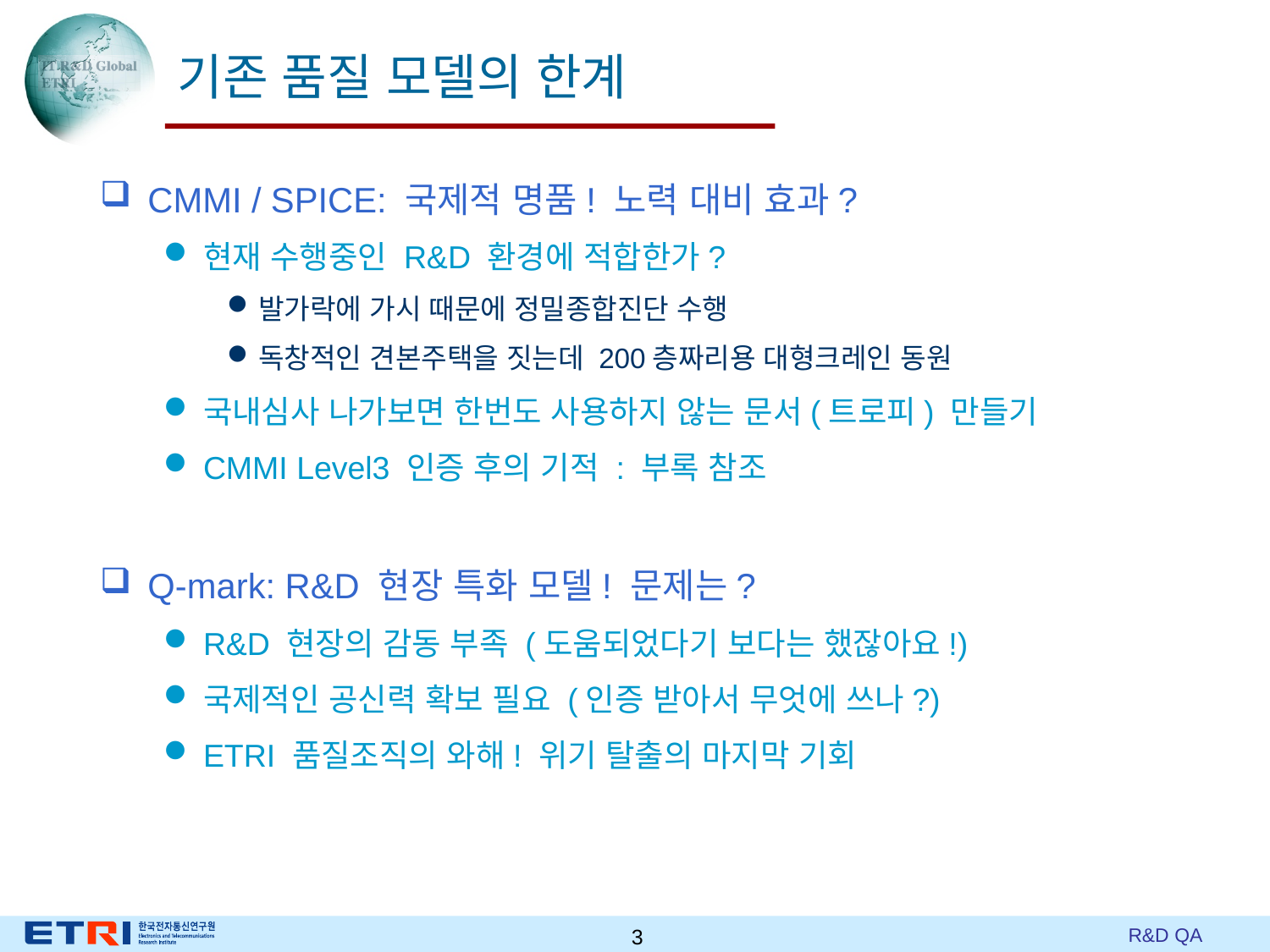

# 기존 품질 모델의 한계
CMMI / SPICE: 국제적 명품! 노력 대비 효과?
현재 수행중인 R&D 환경에 적합한가?
발가락에 가시 때문에 정밀종합진단 수행
독창적인 견본주택을 짓는데 200층짜리용 대형크레인 동원
국내심사 나가보면 한번도 사용하지 않는 문서(트로피) 만들기
CMMI Level3 인증 후의 기적 : 부록 참조

Q-mark: R&D 현장 특화 모델! 문제는?
R&D 현장의 감동 부족 (도움되었다기 보다는 했잖아요!)
국제적인 공신력 확보 필요 (인증 받아서 무엇에 쓰나?)
ETRI 품질조직의 와해! 위기 탈출의 마지막 기회